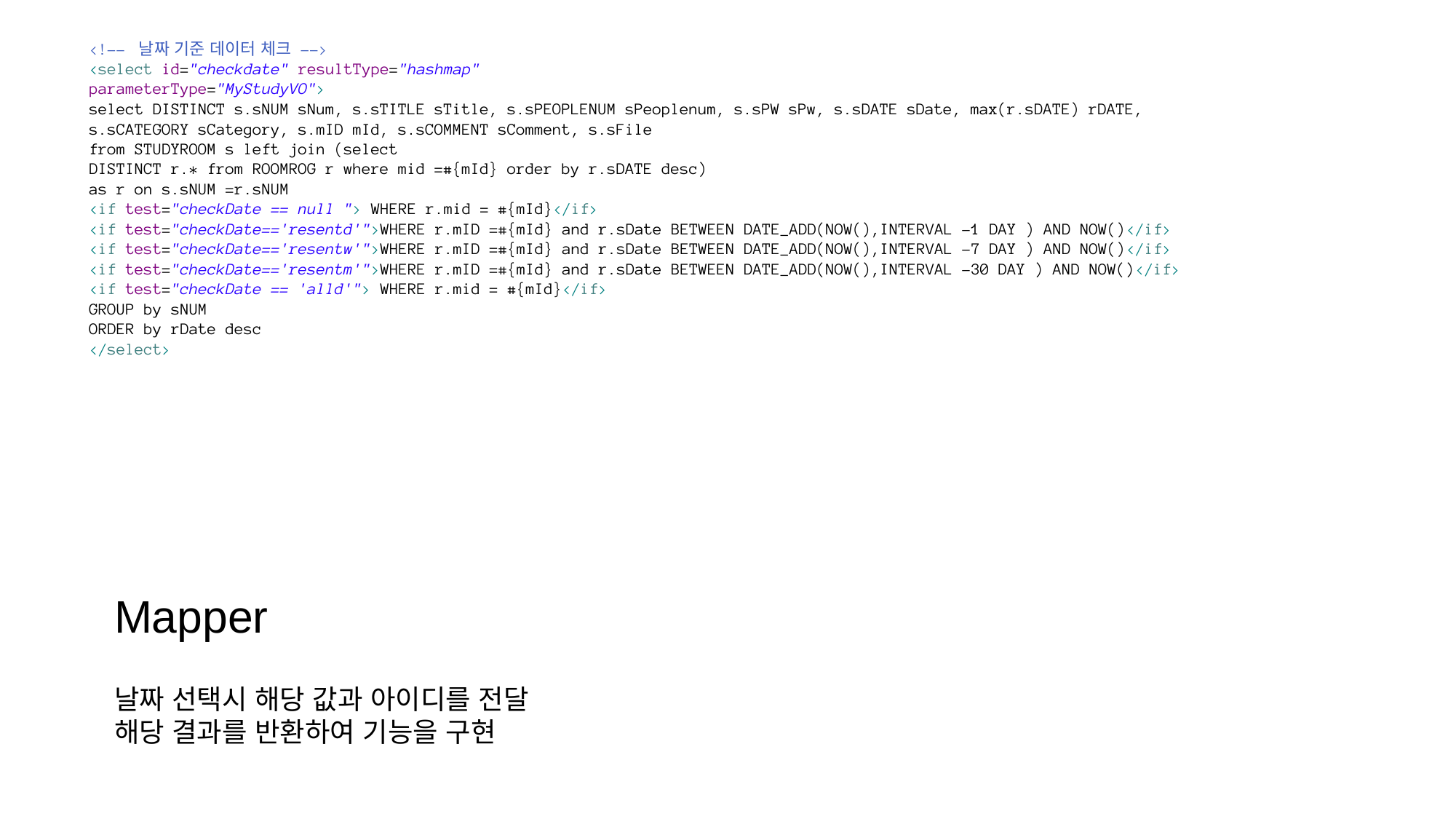

<!-- 날짜 기준 데이터 체크 -->
<select id="checkdate" resultType="hashmap"
parameterType="MyStudyVO">
select DISTINCT s.sNUM sNum, s.sTITLE sTitle, s.sPEOPLENUM sPeoplenum, s.sPW sPw, s.sDATE sDate, max(r.sDATE) rDATE,
s.sCATEGORY sCategory, s.mID mId, s.sCOMMENT sComment, s.sFile
from STUDYROOM s left join (select
DISTINCT r.* from ROOMROG r where mid =#{mId} order by r.sDATE desc)
as r on s.sNUM =r.sNUM
<if test="checkDate == null "> WHERE r.mid = #{mId}</if>
<if test="checkDate=='resentd'">WHERE r.mID =#{mId} and r.sDate BETWEEN DATE_ADD(NOW(),INTERVAL -1 DAY ) AND NOW()</if>
<if test="checkDate=='resentw'">WHERE r.mID =#{mId} and r.sDate BETWEEN DATE_ADD(NOW(),INTERVAL -7 DAY ) AND NOW()</if>
<if test="checkDate=='resentm'">WHERE r.mID =#{mId} and r.sDate BETWEEN DATE_ADD(NOW(),INTERVAL -30 DAY ) AND NOW()</if>
<if test="checkDate == 'alld'"> WHERE r.mid = #{mId}</if>
GROUP by sNUM
ORDER by rDate desc
</select>

Mapper

날짜 선택시 해당 값과 아이디를 전달
해당 결과를 반환하여 기능을 구현